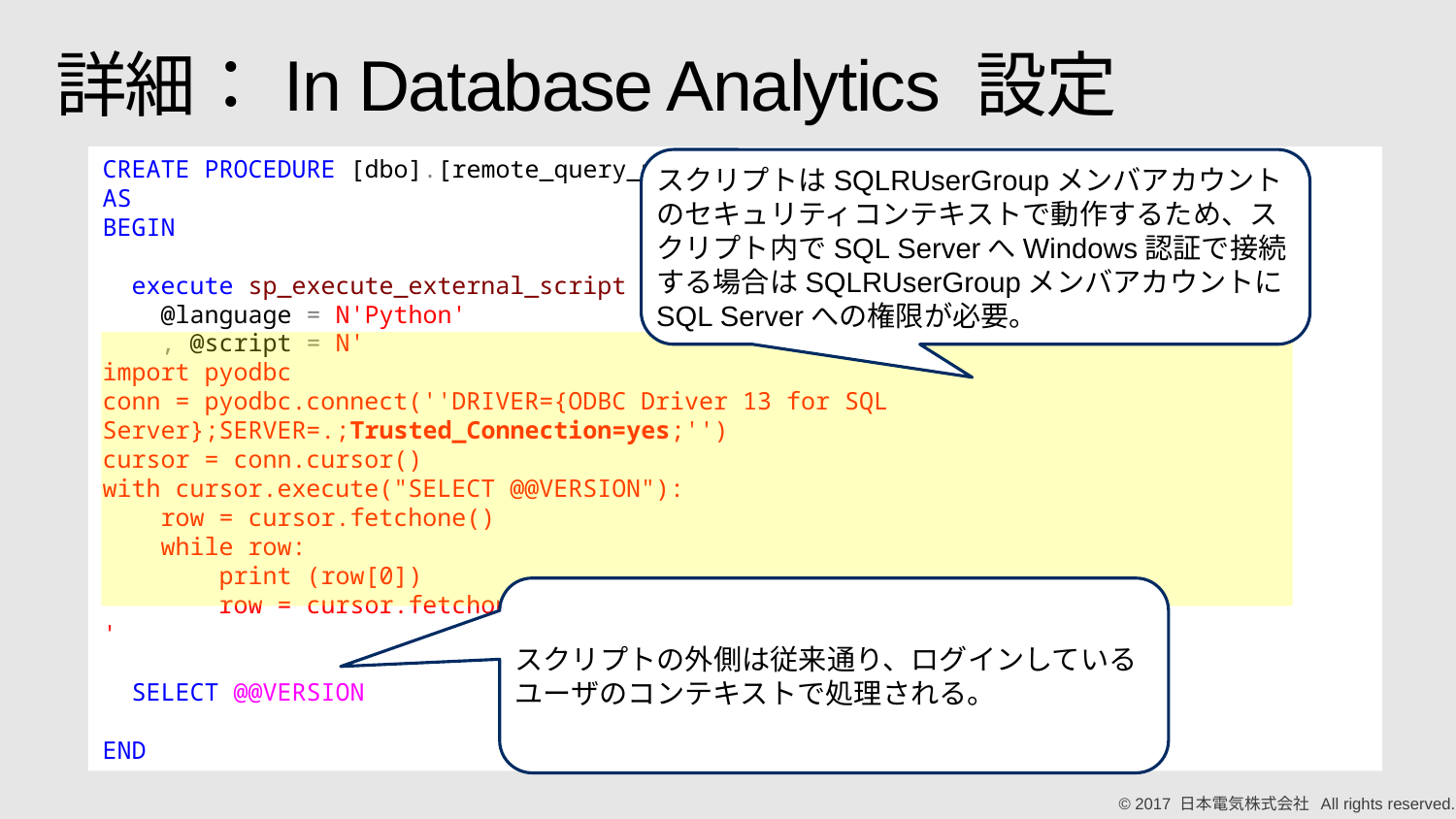

# 詳細：In Database Analytics 設定
CREATE PROCEDURE [dbo].[remote_query_proc]
AS
BEGIN

  execute sp_execute_external_script
    @language = N'Python'
    , @script = N'
import pyodbc
conn = pyodbc.connect(''DRIVER={ODBC Driver 13 for SQL Server};SERVER=.;Trusted_Connection=yes;'')
cursor = conn.cursor()
with cursor.execute("SELECT @@VERSION"):
    row = cursor.fetchone()
    while row:
        print (row[0])
        row = cursor.fetchone()
'

  SELECT @@VERSION

END
スクリプトはSQLRUserGroupメンバアカウントのセキュリティコンテキストで動作するため、スクリプト内でSQL ServerへWindows認証で接続する場合はSQLRUserGroupメンバアカウントにSQL Serverへの権限が必要。

スクリプトの外側は従来通り、ログインしているユーザのコンテキストで処理される。